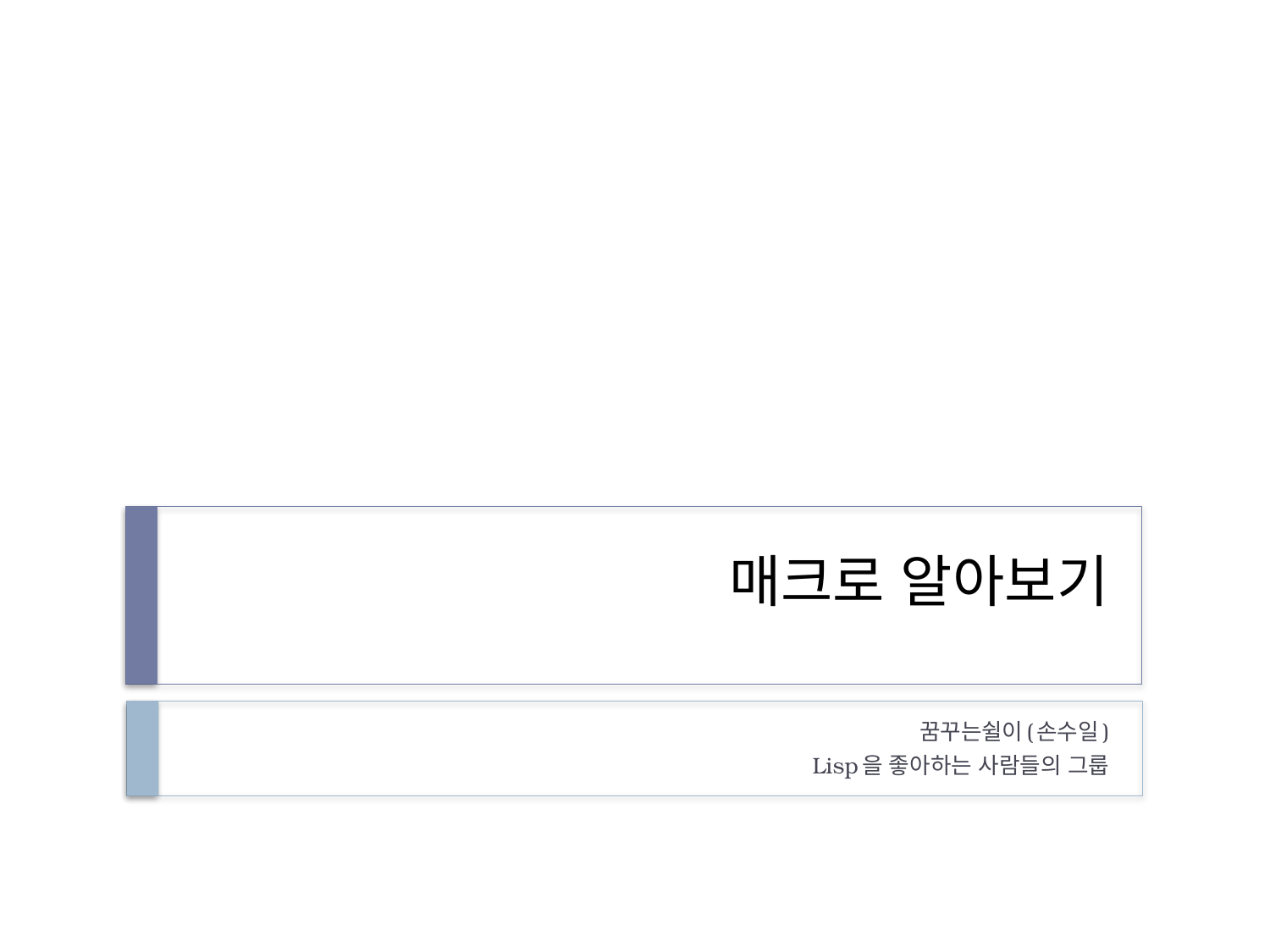

# 매크로 알아보기
꿈꾸는쉴이(손수일)
Lisp을 좋아하는 사람들의 그룹